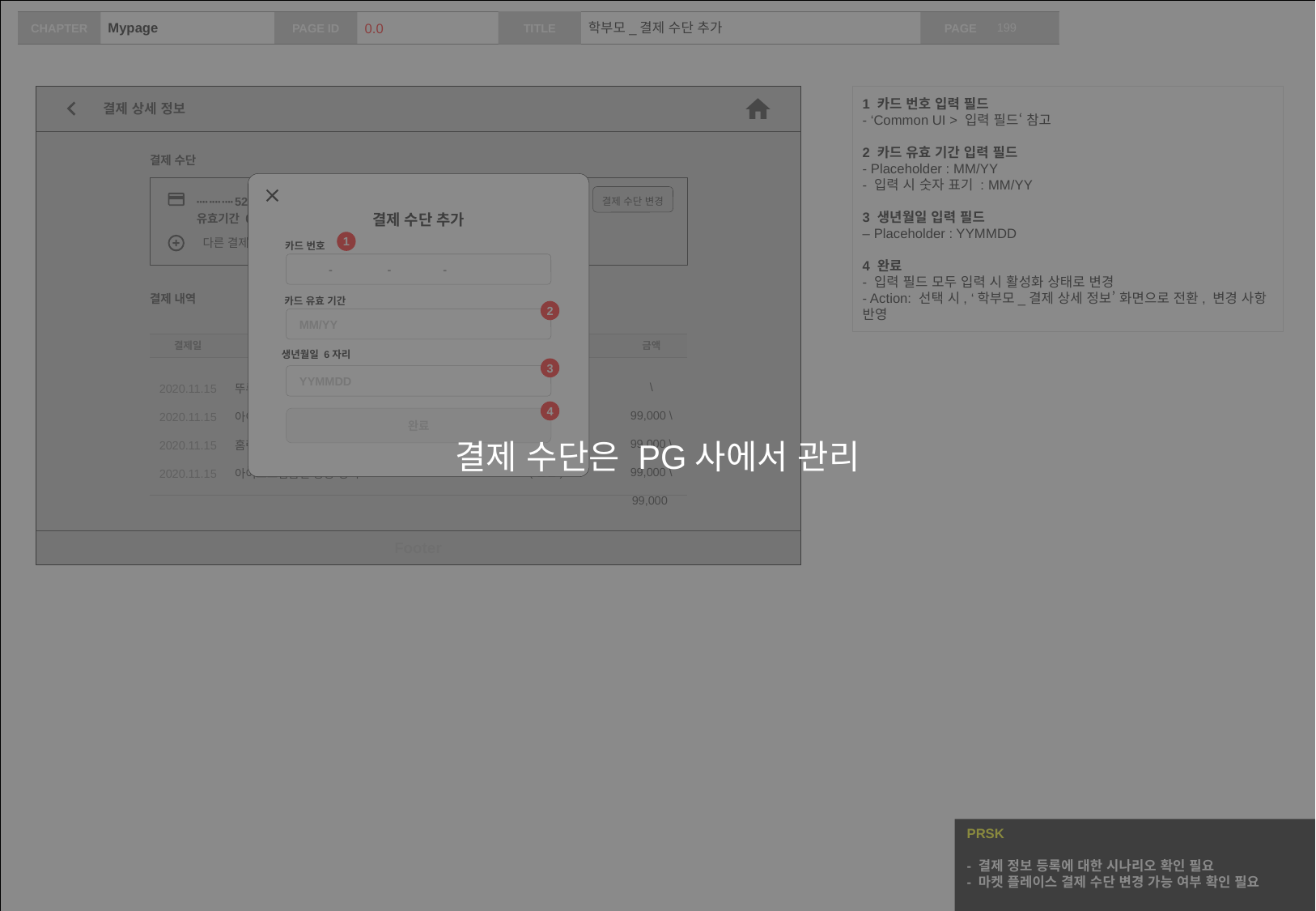

결제 수단은 PG사에서 관리
# Mypage
0.0
학부모_결제 수단 추가

결제 상세 정보

결제 수단

결제 수단 변경
●●●● ●●●● ●●●● 5261(신한)
유효기간 05/24

다른 결제 수단 추가
결제 내역
2020년 10월

결제일
상품명
결제 수단
금액
●●●● ●●●● ●●●● 5261(신한)
●●●● ●●●● ●●●● 5261(신한)
●●●● ●●●● ●●●● 5261(신한)
●●●● ●●●● ●●●● 5261(신한)
\99,000 \99,000 \99,000 \99,000
2020.11.15
2020.11.15
2020.11.15
2020.11.15
뚜루아이와 함께하는 홈런 수학
아이스크림홈런 파닉스
홈런 1% 연산
아이스크림홈런 중등 영어

Footer
1 카드 번호 입력 필드
- ‘Common UI > 입력 필드‘ 참고

2 카드 유효 기간 입력 필드
- Placeholder : MM/YY
- 입력 시 숫자 표기 : MM/YY

3 생년월일 입력 필드
– Placeholder : YYMMDD

4 완료
- 입력 필드 모두 입력 시 활성화 상태로 변경
- Action: 선택 시, ‘학부모_결제 상세 정보’ 화면으로 전환, 변경 사항 반영

결제 수단 추가
카드 번호
         -                 -                -
카드 유효 기간
MM/YY
생년월일 6자리
YYMMDD
완료
1
2
3
4
PRSK

- 결제 정보 등록에 대한 시나리오 확인 필요
- 마켓 플레이스 결제 수단 변경 가능 여부 확인 필요